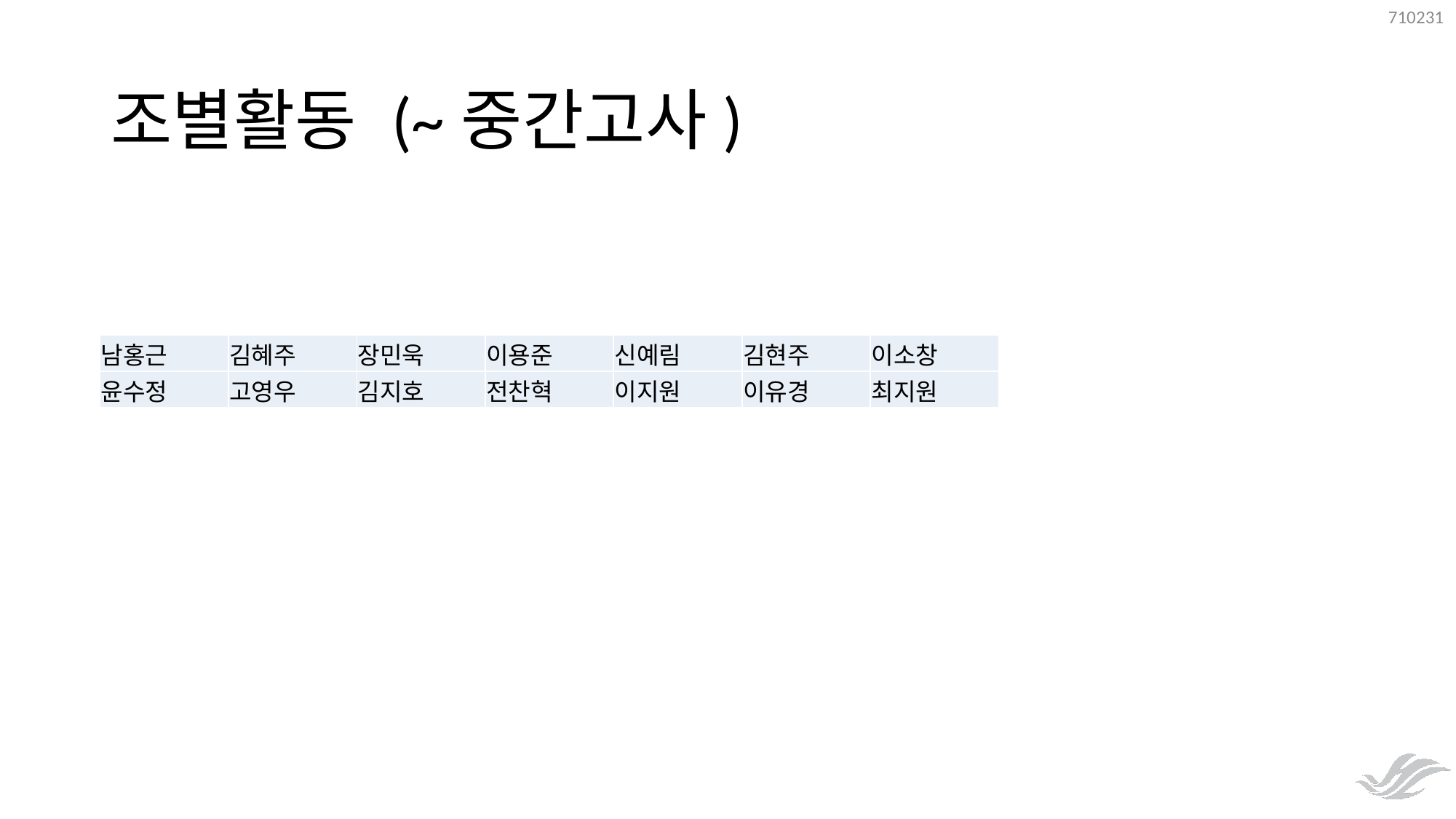

# 조별활동 (~중간고사)
| 남홍근 | 김혜주 | 장민욱 | 이용준 | 신예림 | 김현주 | 이소창 |
| --- | --- | --- | --- | --- | --- | --- |
| 윤수정 | 고영우 | 김지호 | 전찬혁 | 이지원 | 이유경 | 최지원 |